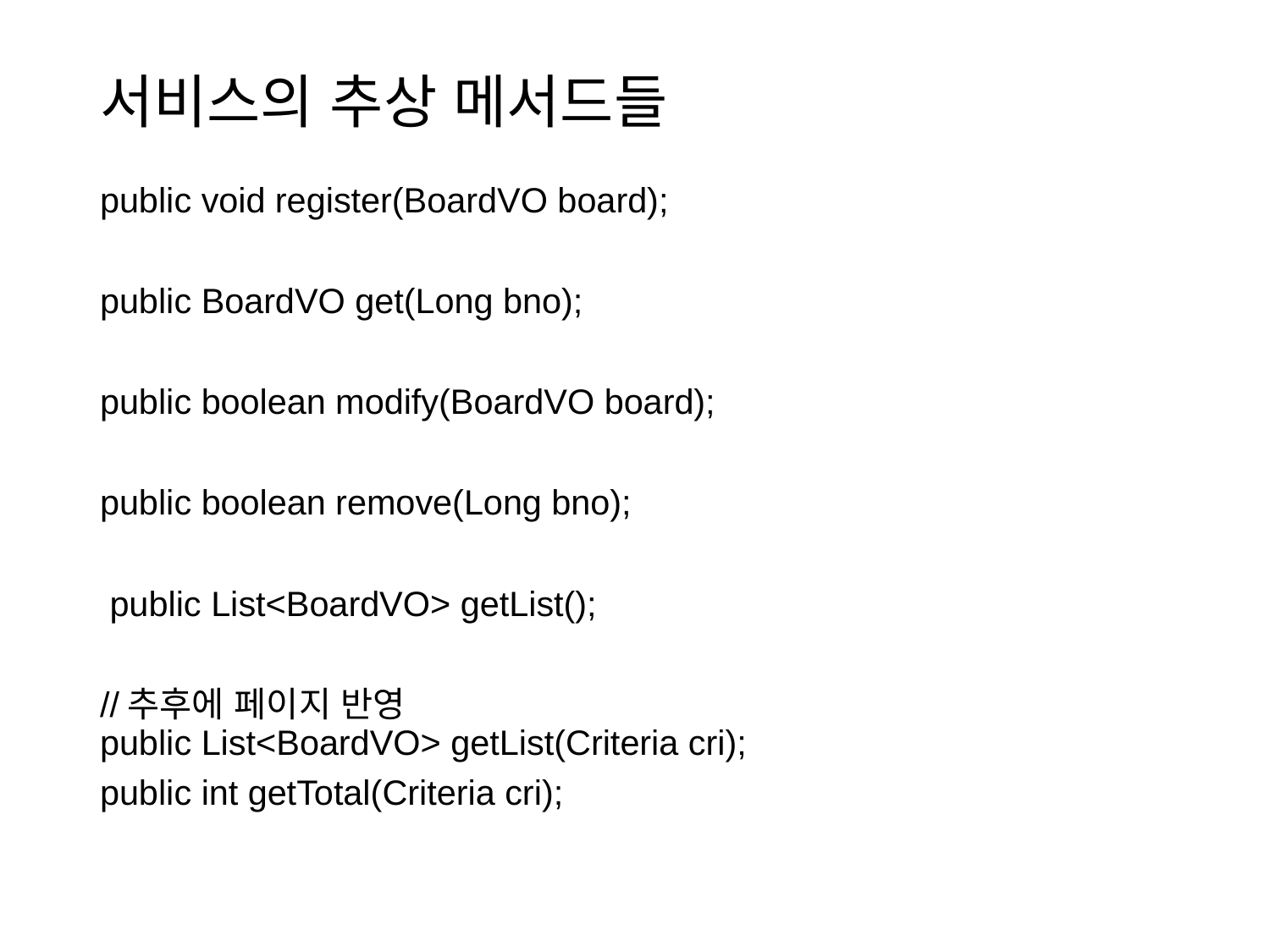

# 서비스의 추상 메서드들
public void register(BoardVO board);

public BoardVO get(Long bno);

public boolean modify(BoardVO board);

public boolean remove(Long bno);

 public List<BoardVO> getList();

//추후에 페이지 반영
public List<BoardVO> getList(Criteria cri);
public int getTotal(Criteria cri);